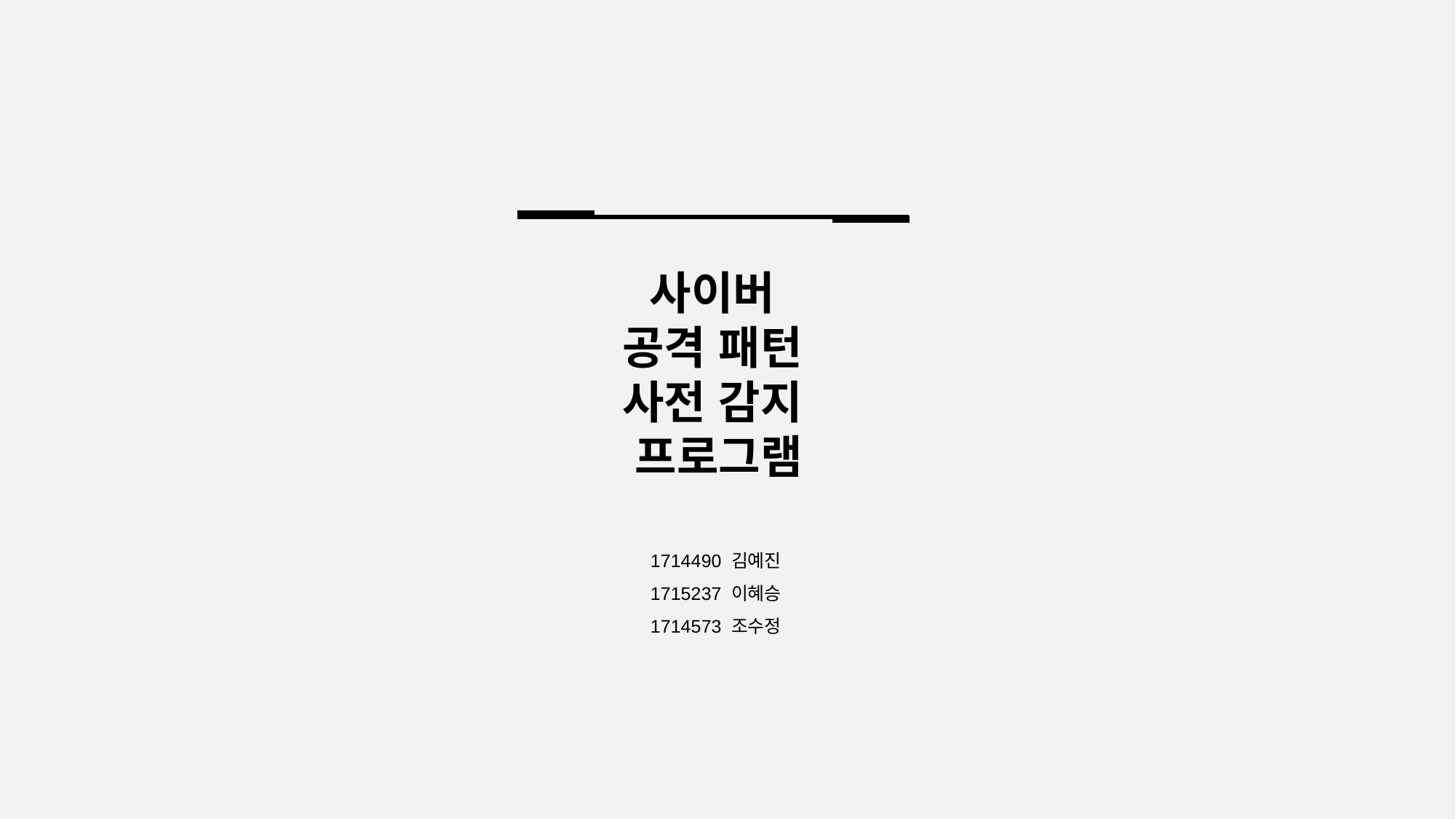

사이버
공격 패턴
사전 감지
프로그램
1714490 김예진
1715237 이혜승
1714573 조수정